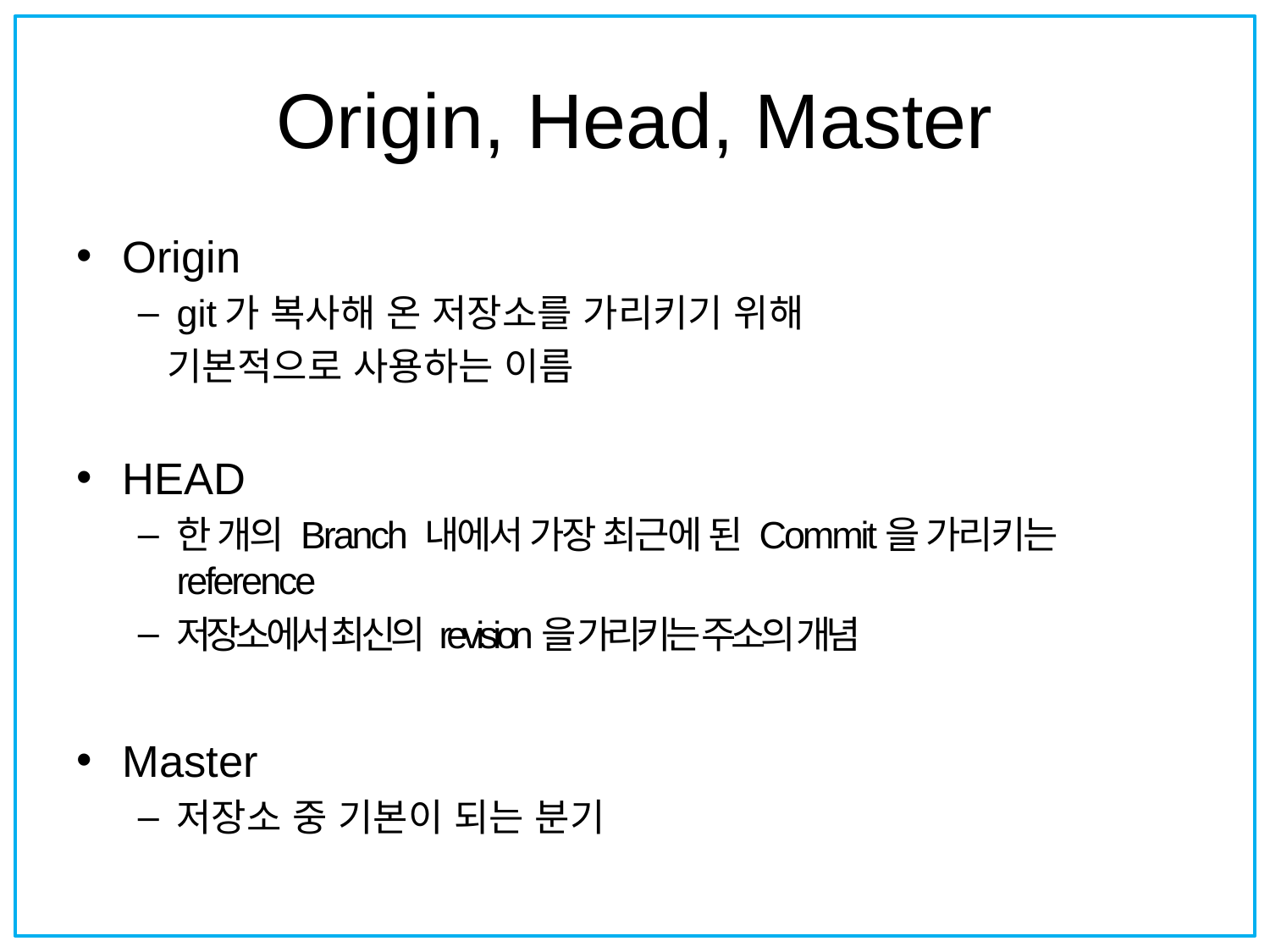

# Origin, Head, Master
Origin
git가 복사해 온 저장소를 가리키기 위해
  기본적으로 사용하는 이름

HEAD
한 개의 Branch 내에서 가장 최근에 된 Commit을 가리키는 reference
저장소에서 최신의 revision을 가리키는 주소의 개념

Master
저장소 중 기본이 되는 분기